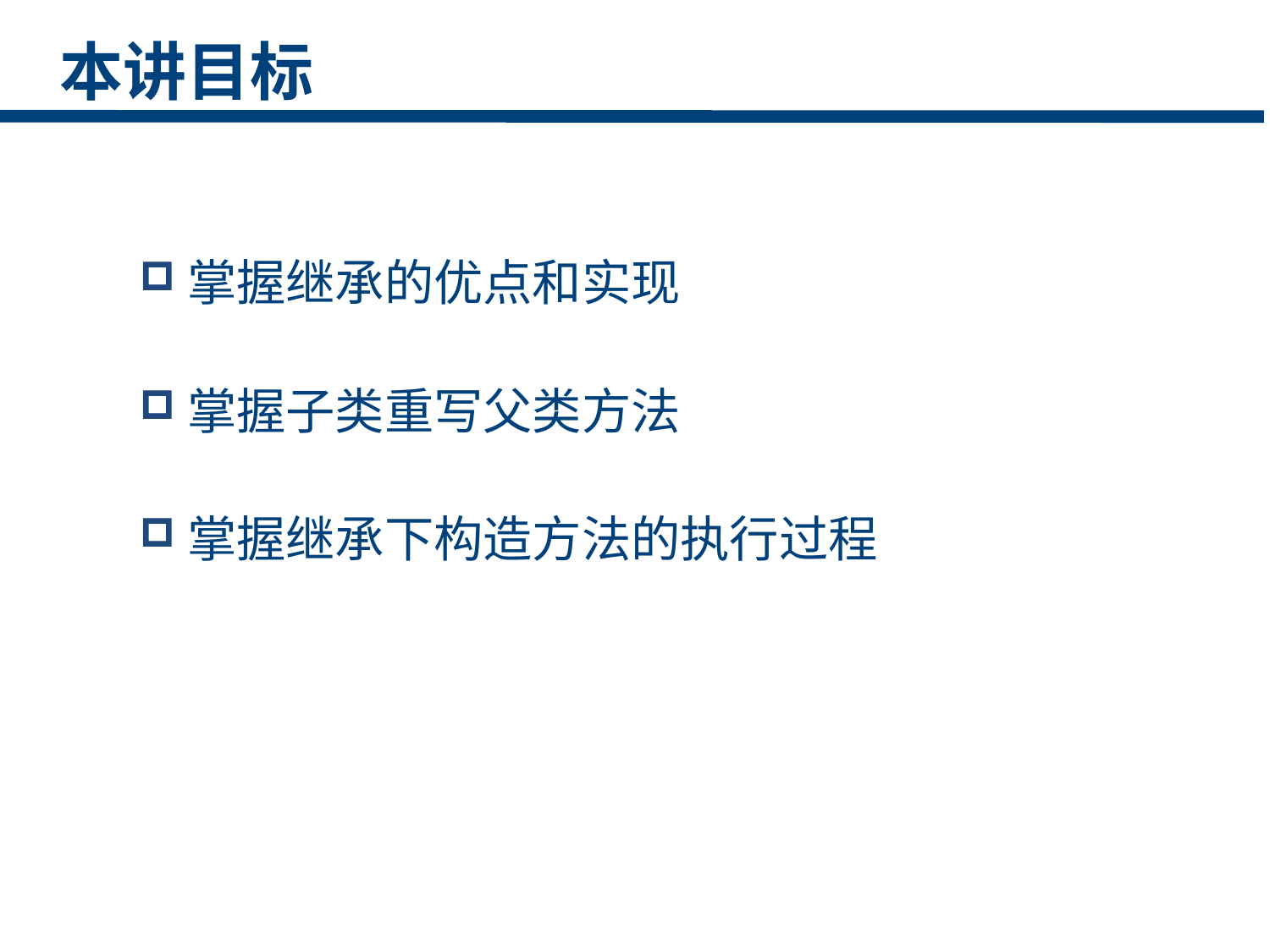

本讲目标
掌握继承的优点和实现
掌握子类重写父类方法
掌握继承下构造方法的执行过程
点击添加文本
点击添加文本
点击添加文本
点击添加文本